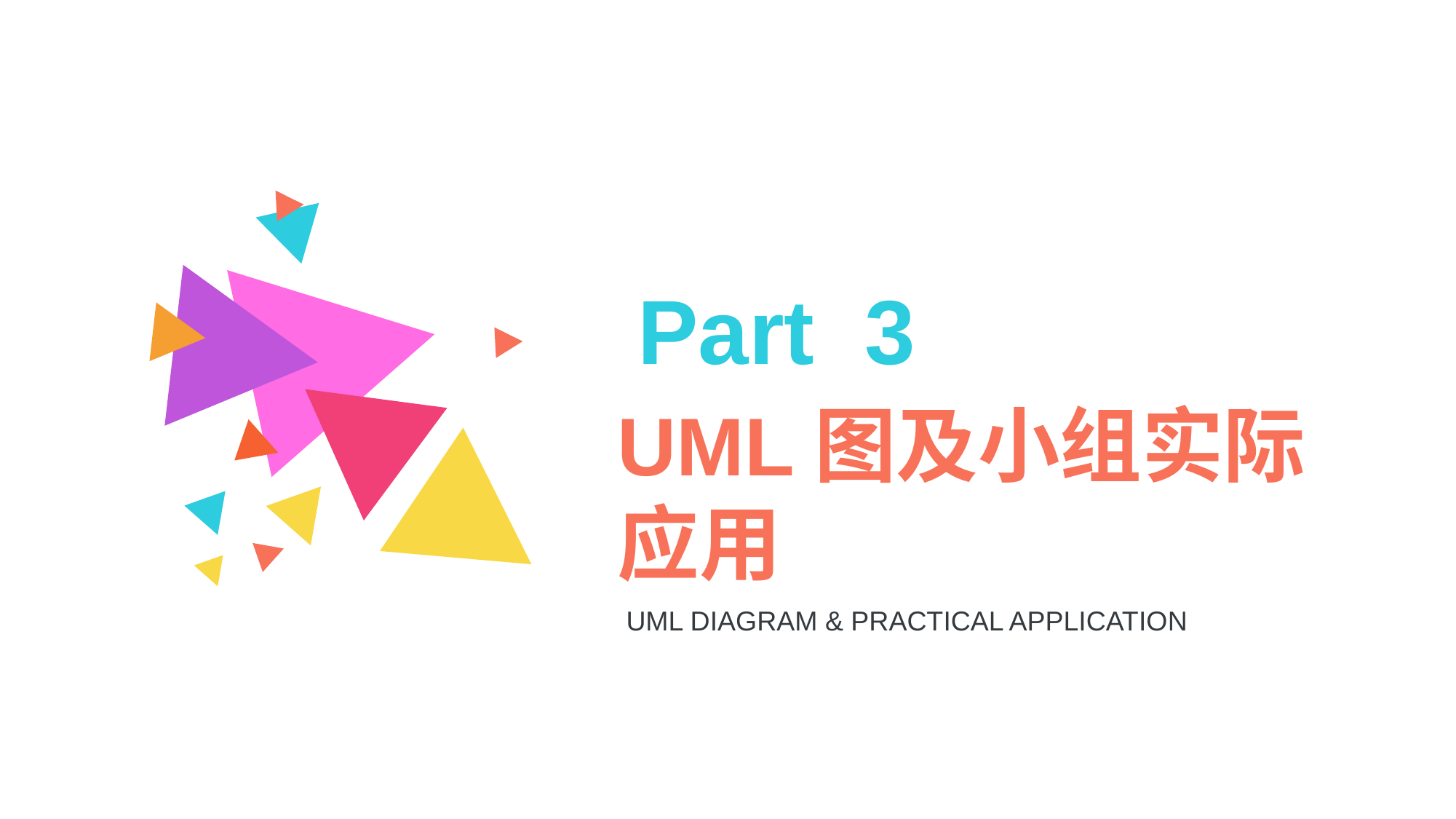

Part  3
UML图及小组实际应用

UML DIAGRAM & PRACTICAL APPLICATION